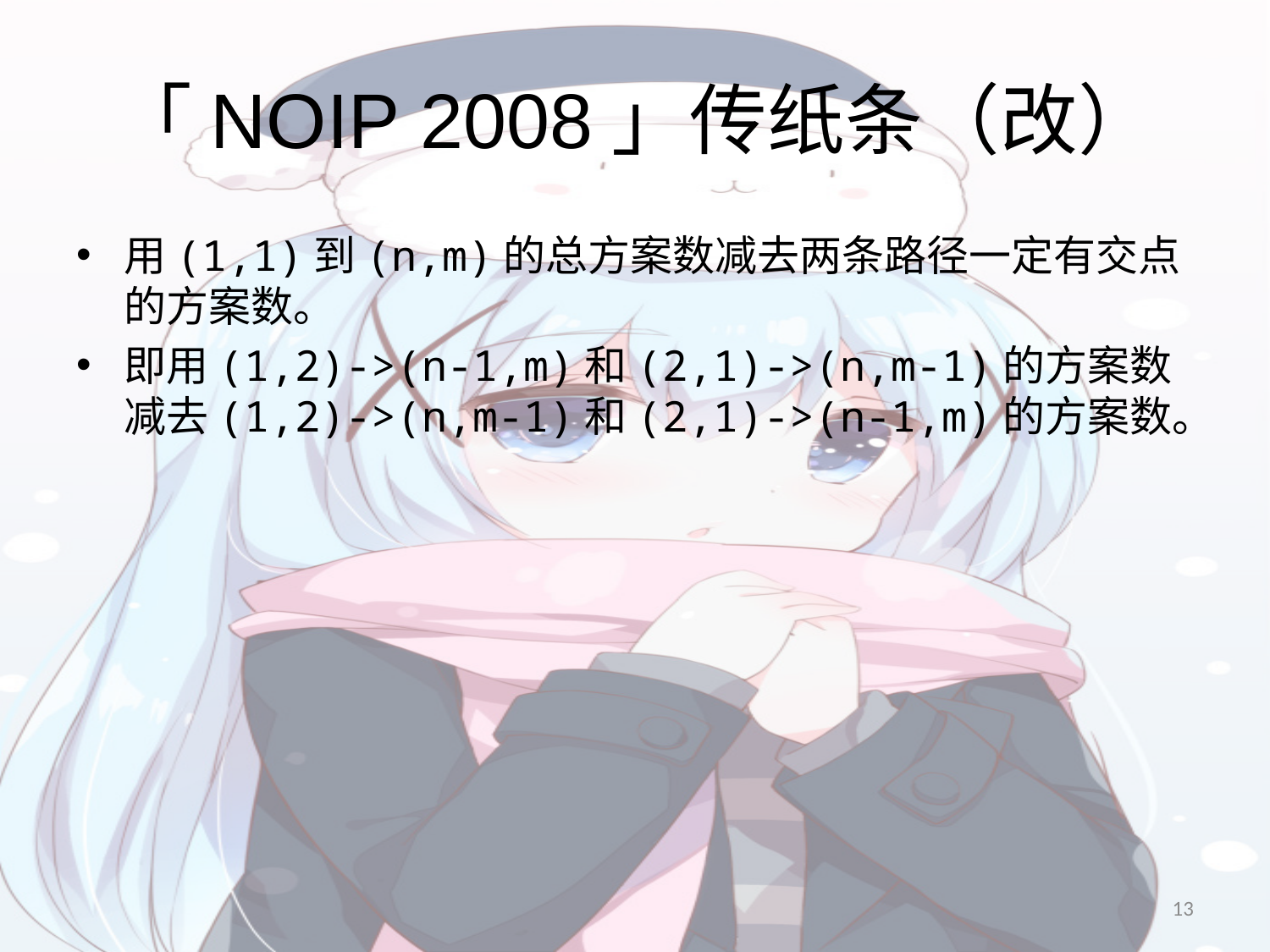

# 「NOIP 2008」传纸条（改）
用(1,1)到(n,m)的总方案数减去两条路径一定有交点的方案数。
即用(1,2)->(n-1,m)和(2,1)->(n,m-1)的方案数减去(1,2)->(n,m-1)和(2,1)->(n-1,m)的方案数。
13